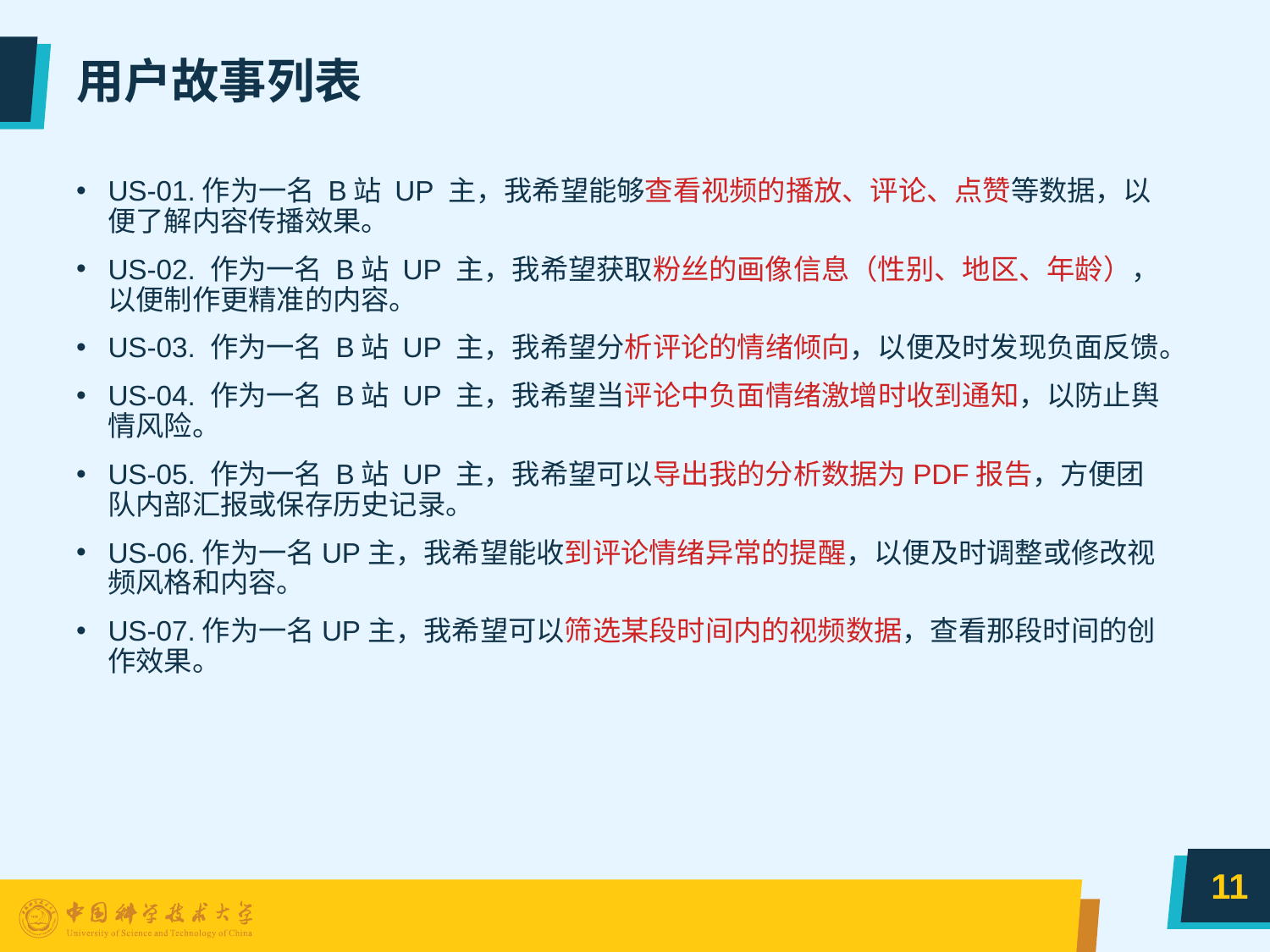

# 用户故事列表
US-01.作为一名 B站 UP 主，我希望能够查看视频的播放、评论、点赞等数据，以便了解内容传播效果。
US-02. 作为一名 B站 UP 主，我希望获取粉丝的画像信息（性别、地区、年龄），以便制作更精准的内容。
US-03. 作为一名 B站 UP 主，我希望分析评论的情绪倾向，以便及时发现负面反馈。
US-04. 作为一名 B站 UP 主，我希望当评论中负面情绪激增时收到通知，以防止舆情风险。
US-05. 作为一名 B站 UP 主，我希望可以导出我的分析数据为PDF报告，方便团队内部汇报或保存历史记录。
US-06.作为一名UP主，我希望能收到评论情绪异常的提醒，以便及时调整或修改视频风格和内容。
US-07.作为一名UP主，我希望可以筛选某段时间内的视频数据，查看那段时间的创作效果。
11